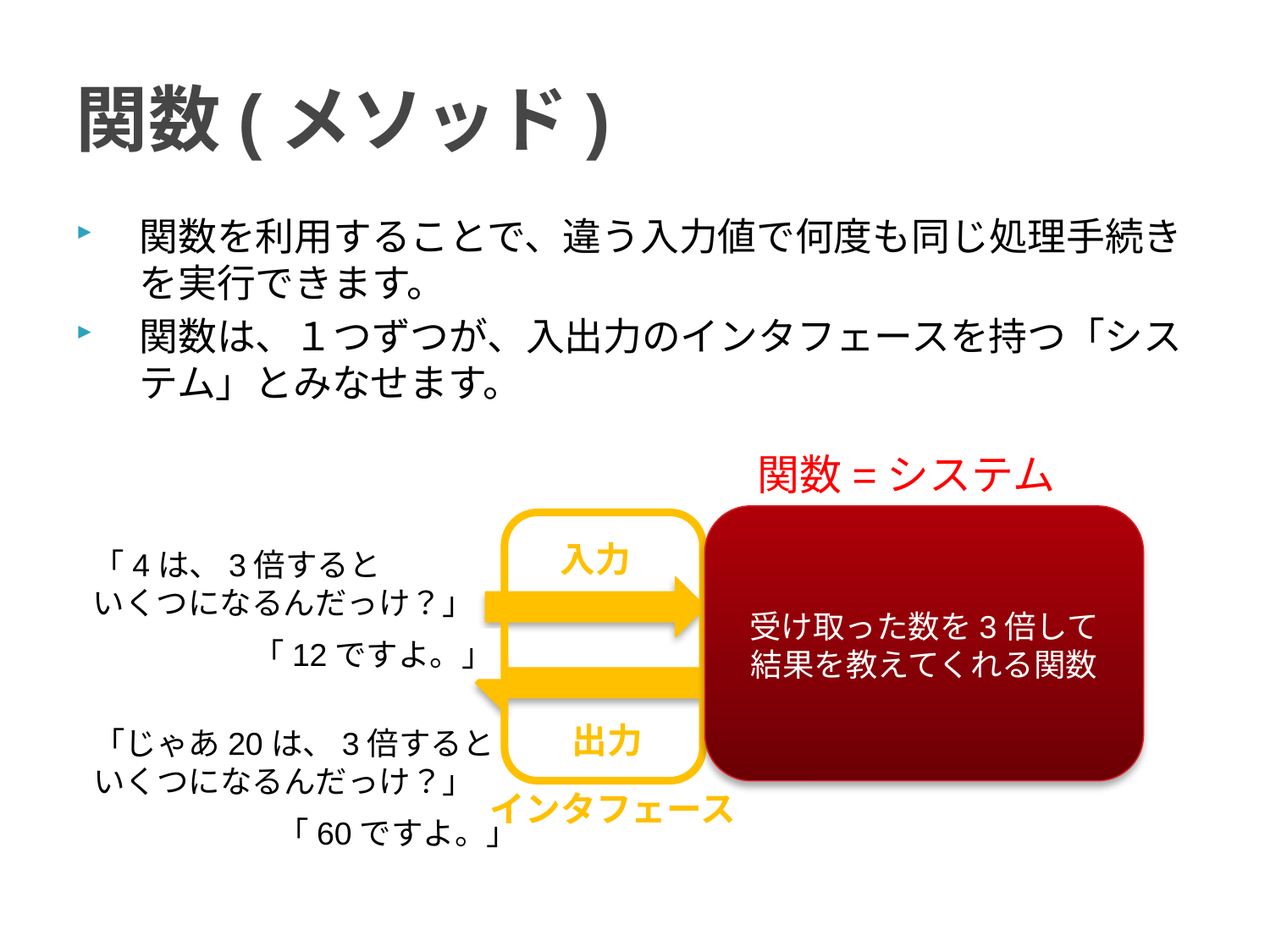

# 関数(メソッド)
関数を利用することで、違う入力値で何度も同じ処理手続きを実行できます。
関数は、１つずつが、入出力のインタフェースを持つ「システム」とみなせます。
関数=システム

入力
「4は、3倍すると
いくつになるんだっけ？」

受け取った数を3倍して
結果を教えてくれる関数
「12ですよ。」

出力
「じゃあ20は、3倍すると
いくつになるんだっけ？」
インタフェース
「60ですよ。」